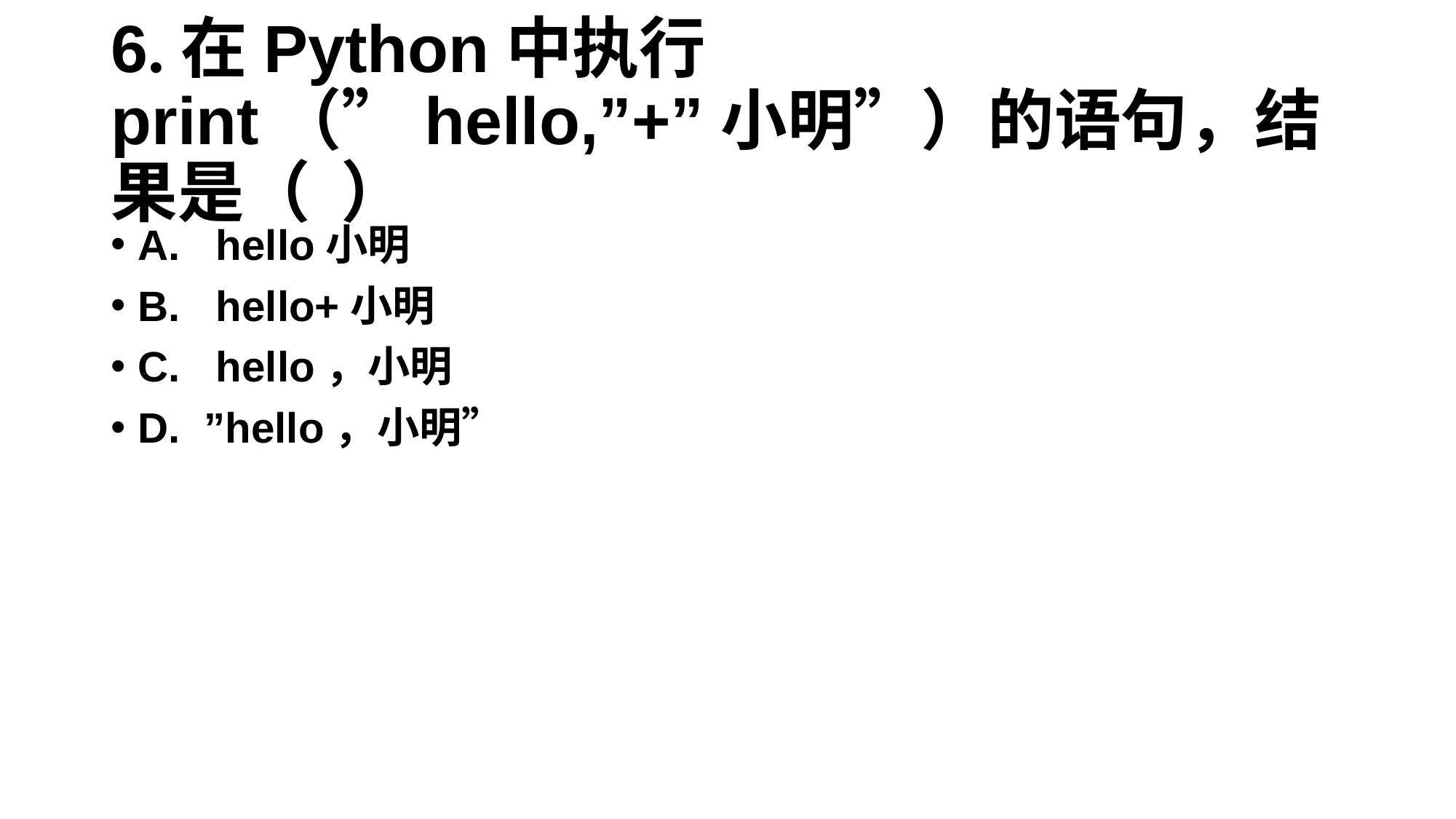

# 6.在Python中执行 print（”hello,”+”小明”）的语句，结果是（  ）
A.   hello小明
B.   hello+小明
C.   hello，小明
D.  ”hello，小明”